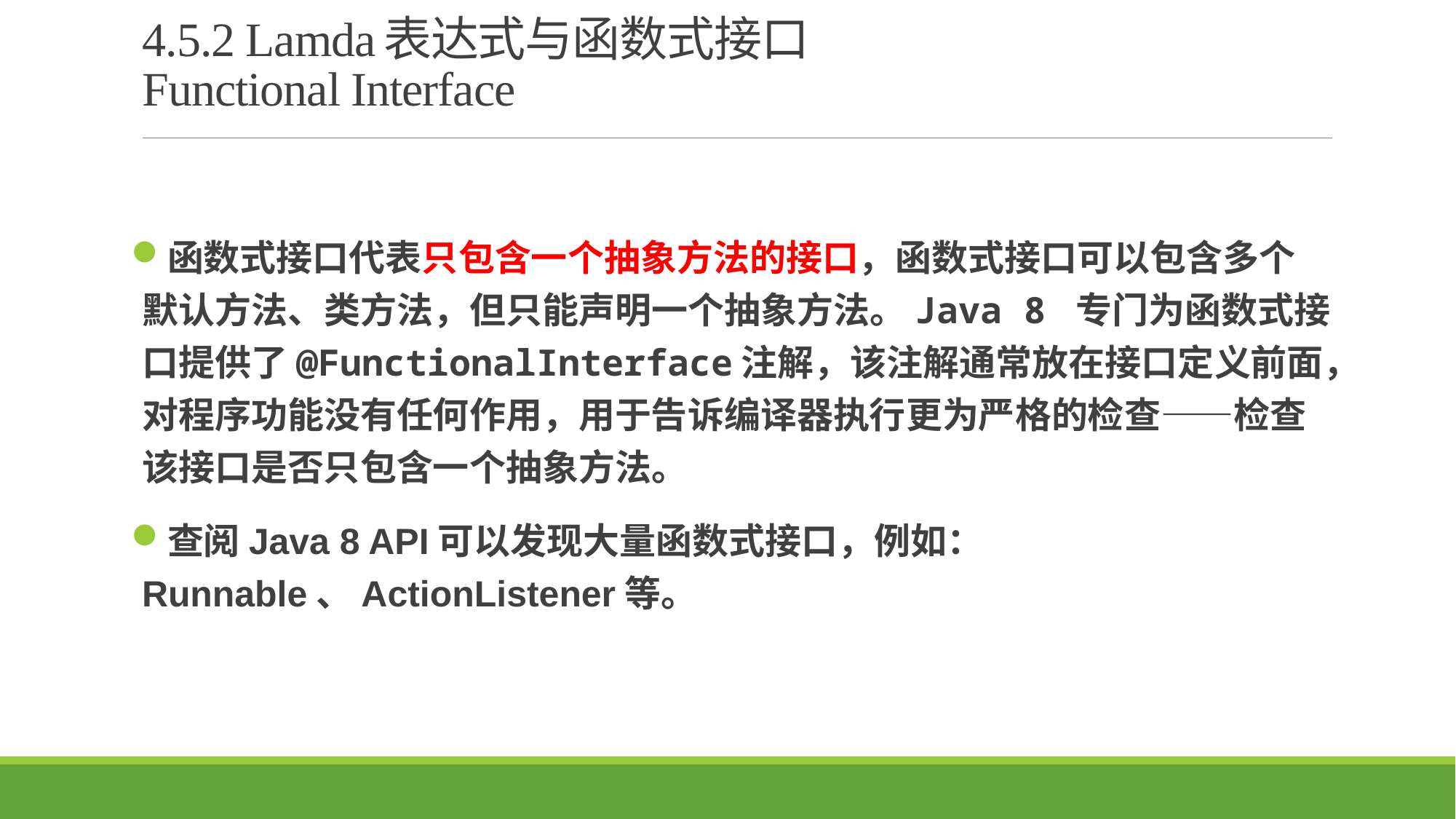

# 4.5.2 Lamda表达式与函数式接口 Functional Interface
函数式接口代表只包含一个抽象方法的接口，函数式接口可以包含多个默认方法、类方法，但只能声明一个抽象方法。Java 8 专门为函数式接口提供了@FunctionalInterface注解，该注解通常放在接口定义前面，对程序功能没有任何作用，用于告诉编译器执行更为严格的检查——检查该接口是否只包含一个抽象方法。
查阅Java 8 API可以发现大量函数式接口，例如：Runnable、ActionListener等。